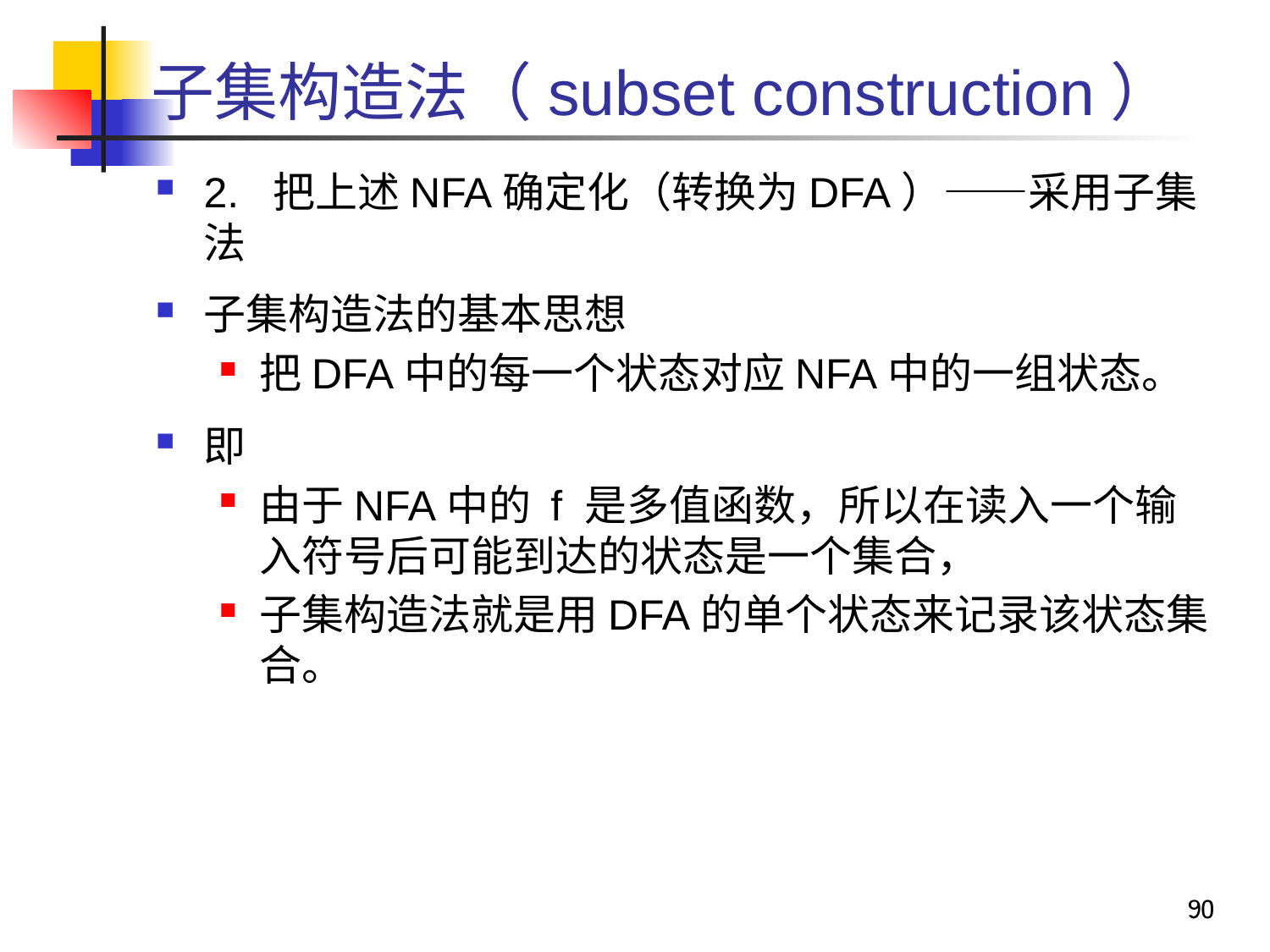

# 子集构造法（subset construction）
2.  把上述NFA确定化（转换为DFA）——采用子集法
子集构造法的基本思想
把DFA中的每一个状态对应NFA中的一组状态。
即
由于NFA中的 f 是多值函数，所以在读入一个输入符号后可能到达的状态是一个集合，
子集构造法就是用DFA的单个状态来记录该状态集合。
90